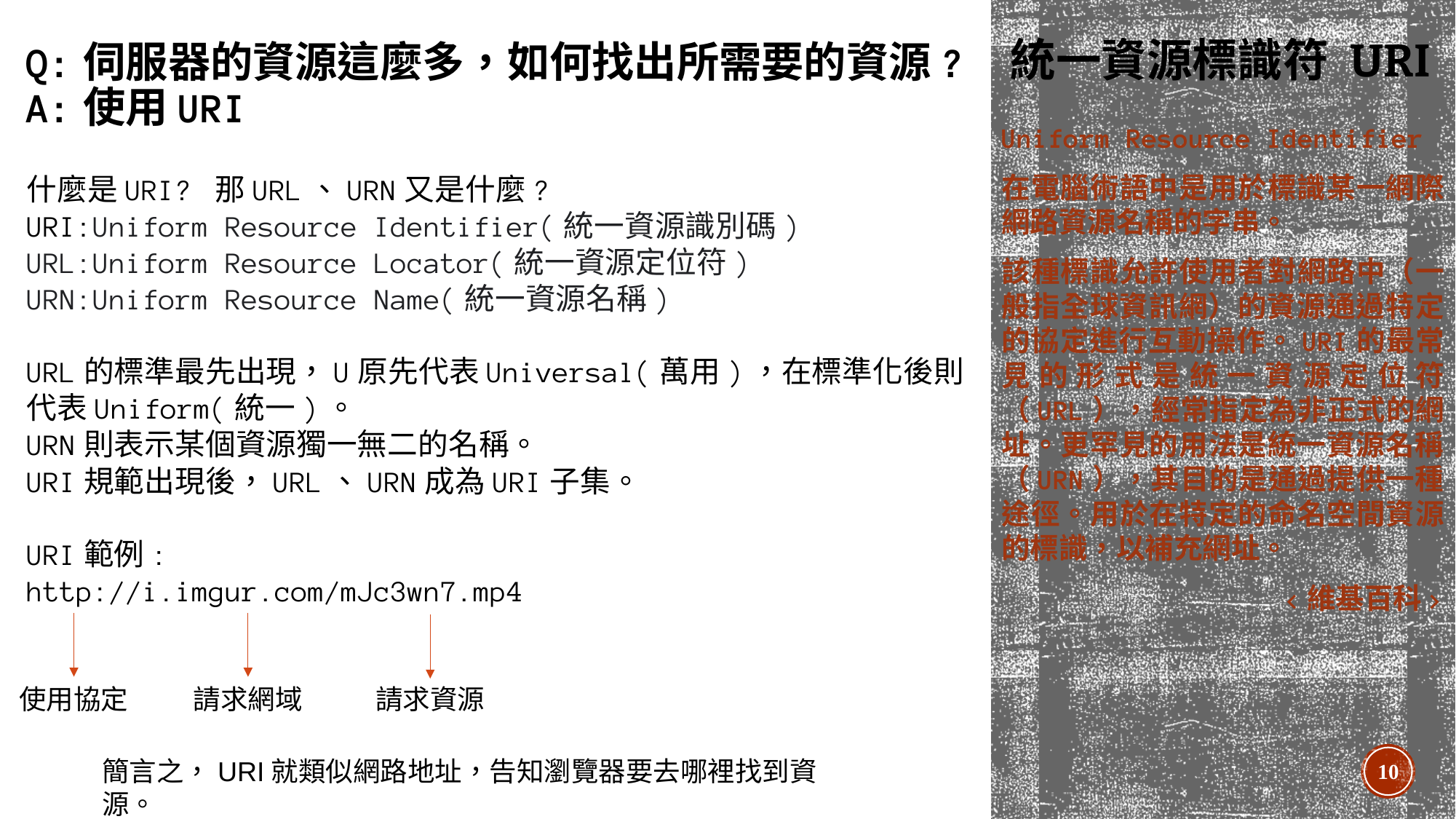

統一資源標識符 URI
# Q:伺服器的資源這麼多，如何找出所需要的資源? A:使用URI
Uniform Resource Identifier
在電腦術語中是用於標識某一網際網路資源名稱的字串。
該種標識允許使用者對網路中（一般指全球資訊網）的資源通過特定的協定進行互動操作。URI的最常見的形式是統一資源定位符（URL），經常指定為非正式的網址。更罕見的用法是統一資源名稱（URN），其目的是通過提供一種途徑。用於在特定的命名空間資源的標識，以補充網址。
<維基百科>
什麼是URI? 那URL、URN又是什麼?
URI:Uniform Resource Identifier(統一資源識別碼)
URL:Uniform Resource Locator(統一資源定位符)
URN:Uniform Resource Name(統一資源名稱)

URL的標準最先出現，U原先代表Universal(萬用)，在標準化後則代表Uniform(統一)。
URN則表示某個資源獨一無二的名稱。
URI規範出現後，URL、URN成為URI子集。

URI範例:
http://i.imgur.com/mJc3wn7.mp4
使用協定
請求網域
請求資源
簡言之，URI就類似網路地址，告知瀏覽器要去哪裡找到資源。
10